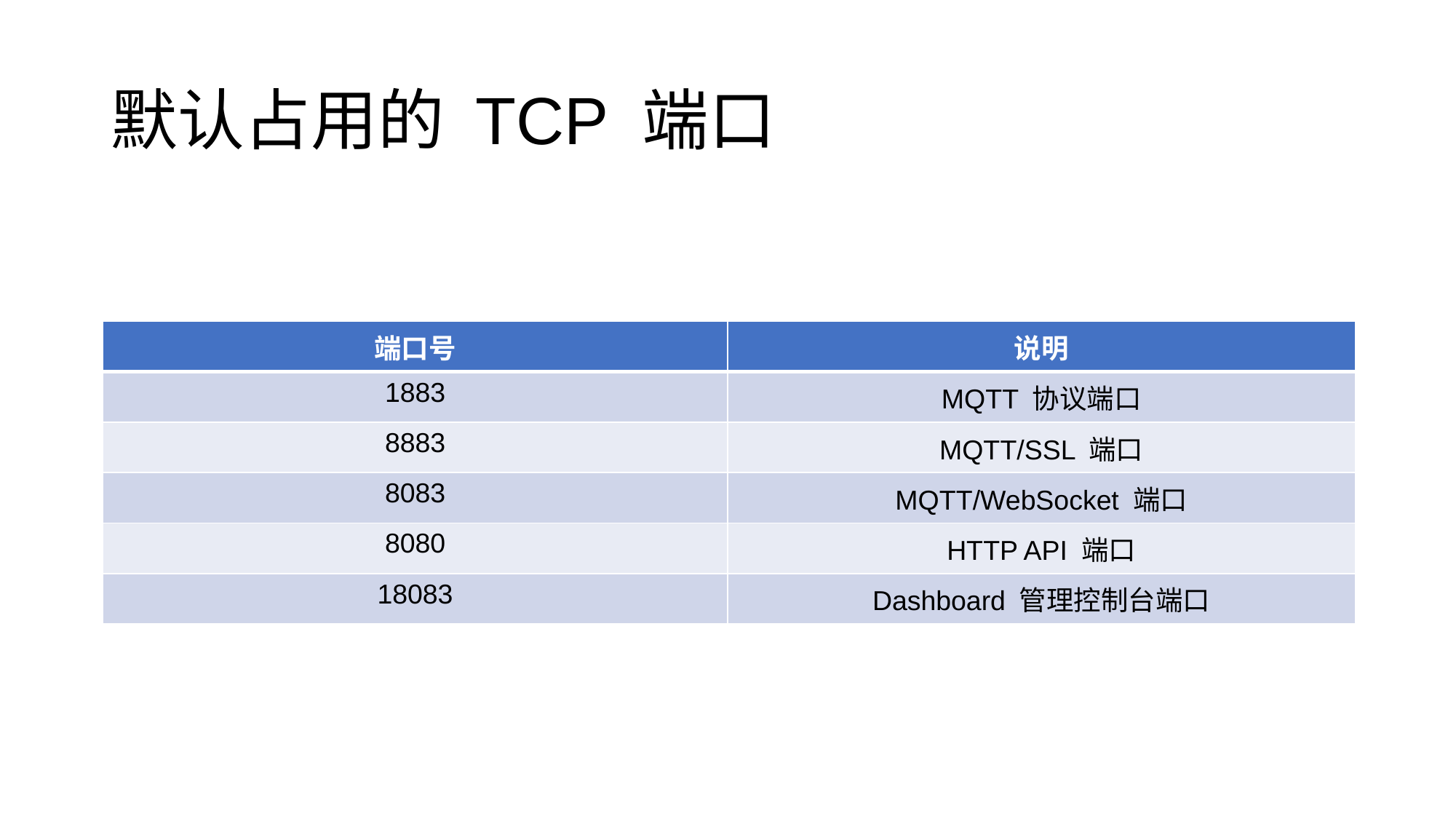

# 默认占用的 TCP 端口
| 端口号 | 说明 |
| --- | --- |
| 1883 | MQTT 协议端口 |
| 8883 | MQTT/SSL 端口 |
| 8083 | MQTT/WebSocket 端口 |
| 8080 | HTTP API 端口 |
| 18083 | Dashboard 管理控制台端口 |